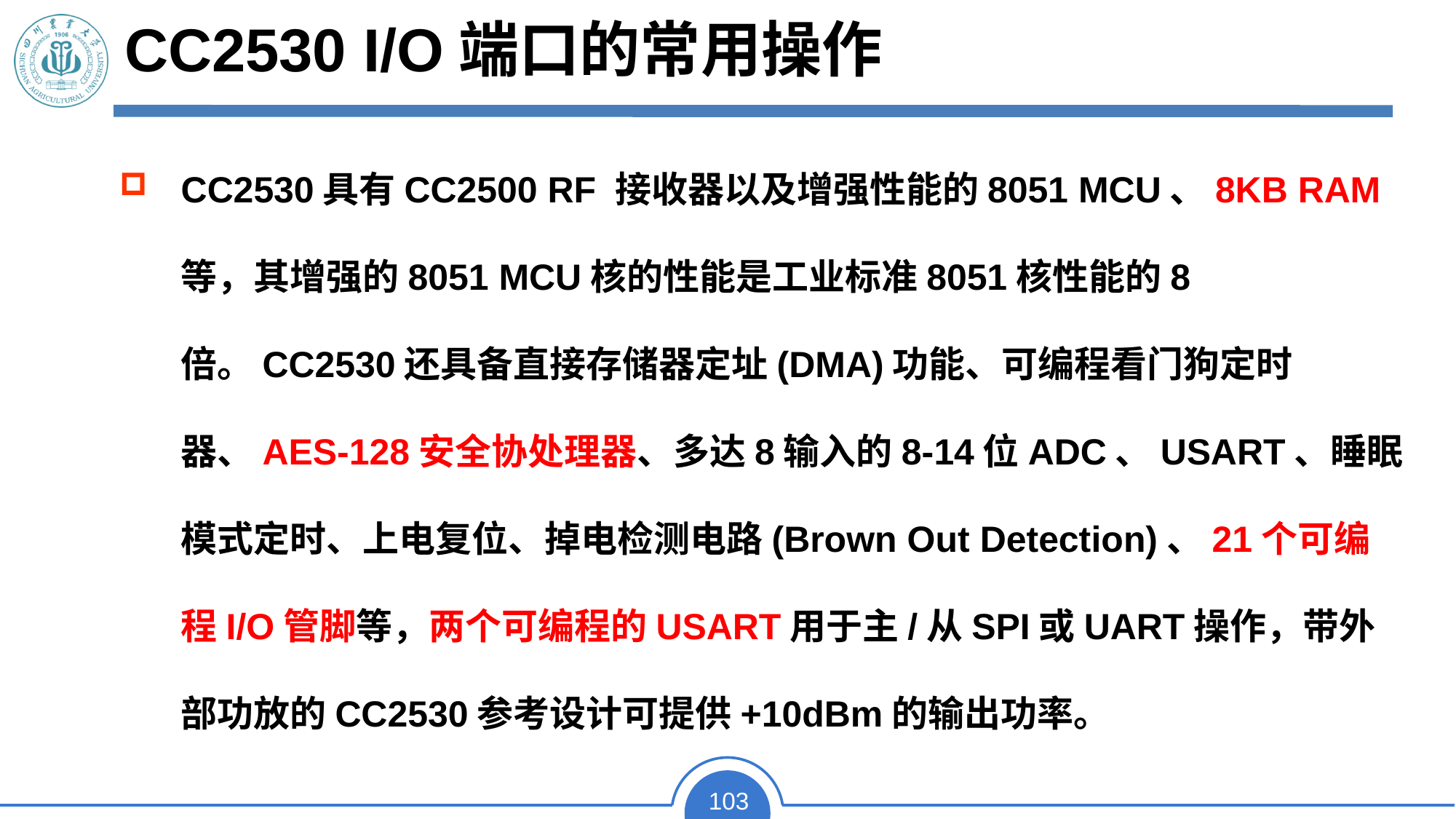

# CC2530 I/O端口的常用操作
CC2530具有CC2500 RF 接收器以及增强性能的8051 MCU、8KB RAM等，其增强的8051 MCU核的性能是工业标准8051核性能的8倍。CC2530还具备直接存储器定址(DMA)功能、可编程看门狗定时器、AES-128安全协处理器、多达8输入的8-14位ADC、USART、睡眠模式定时、上电复位、掉电检测电路(Brown Out Detection)、21个可编程I/O管脚等，两个可编程的USART用于主/从SPI或UART操作，带外部功放的CC2530参考设计可提供+10dBm的输出功率。